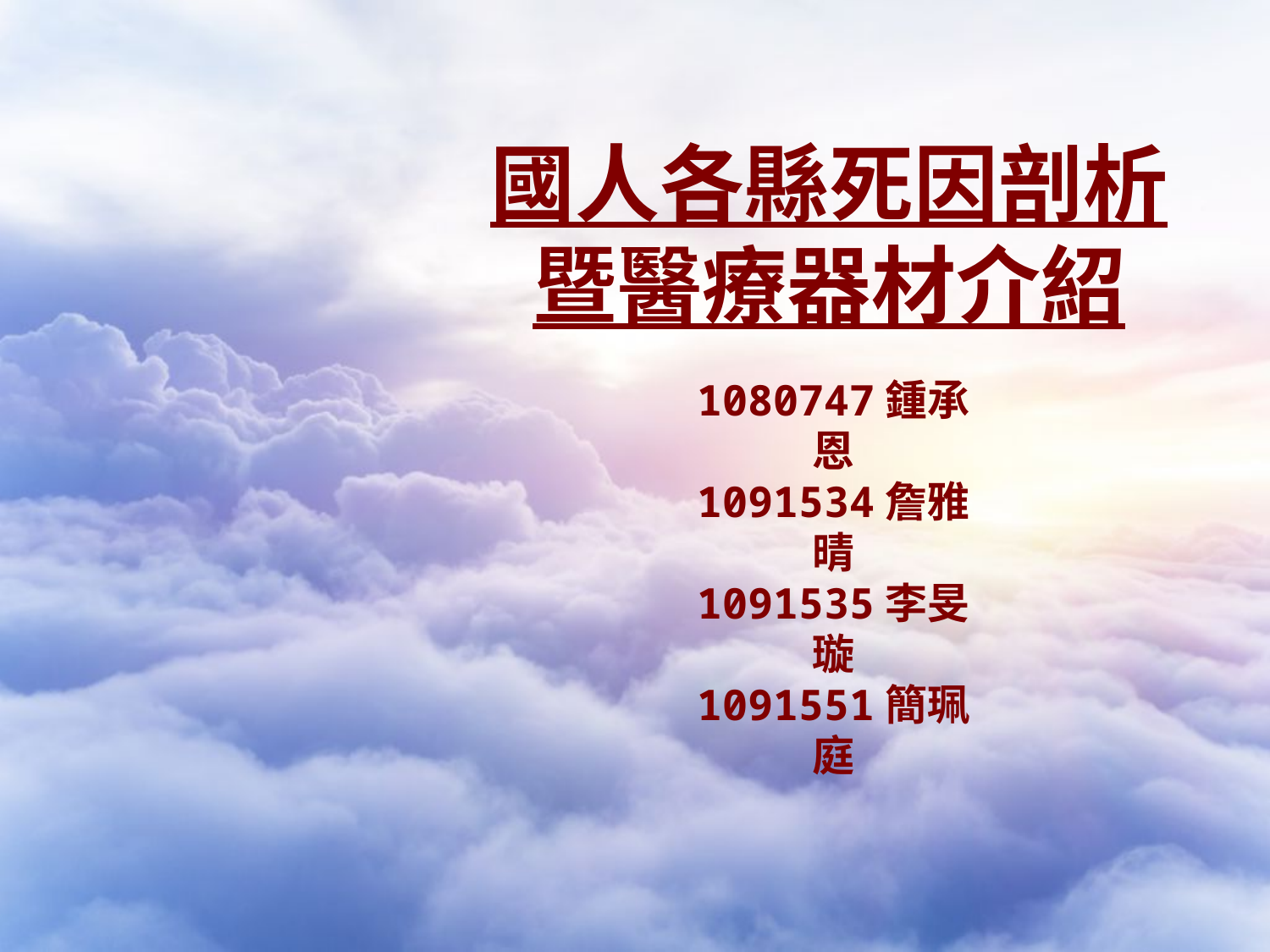

# 國人各縣死因剖析 暨醫療器材介紹
1080747鍾承恩
1091534詹雅晴
1091535李旻璇
1091551簡珮庭